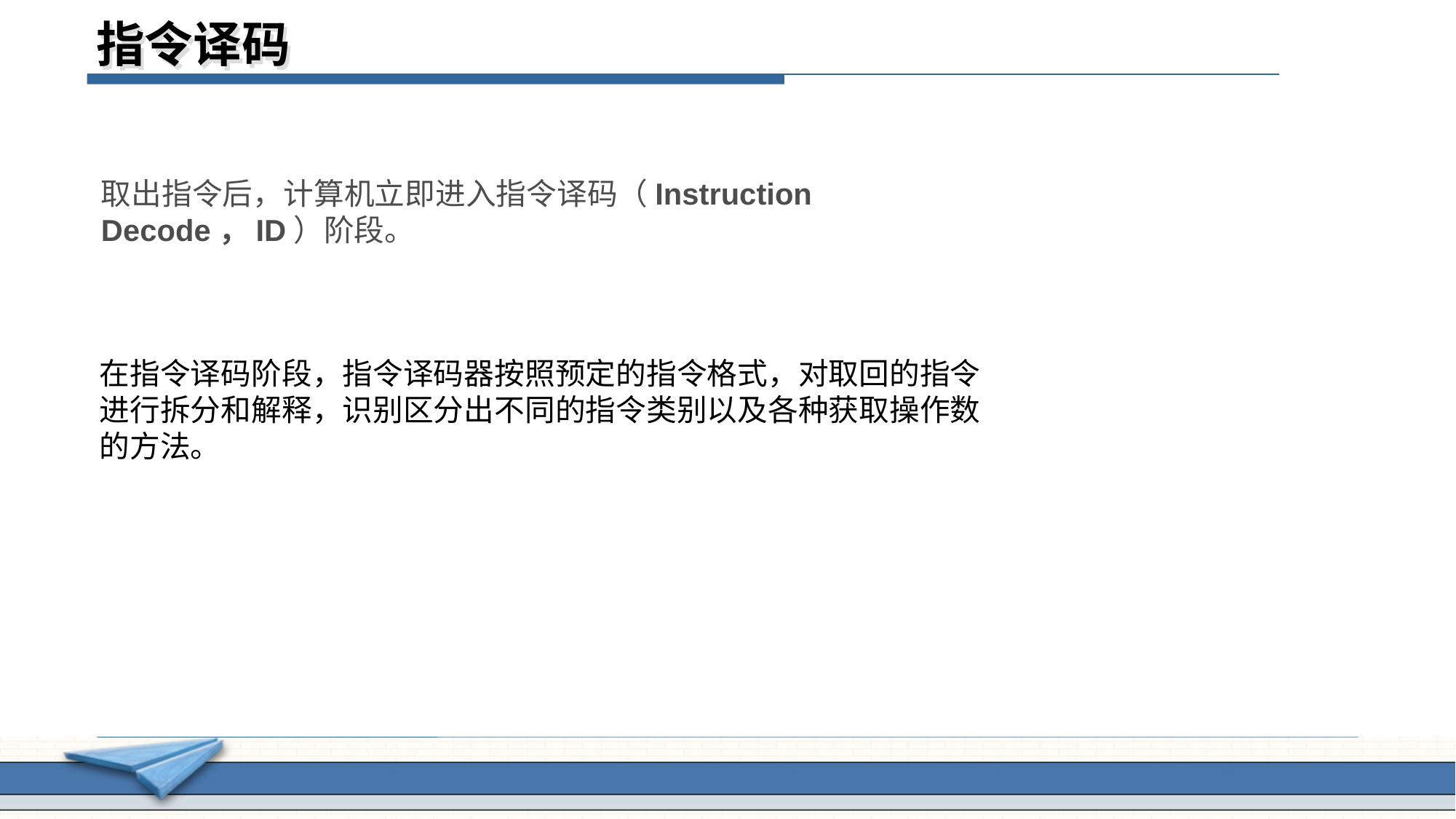

# 指令译码
取出指令后，计算机立即进入指令译码（Instruction Decode，ID）阶段。
在指令译码阶段，指令译码器按照预定的指令格式，对取回的指令进行拆分和解释，识别区分出不同的指令类别以及各种获取操作数的方法。